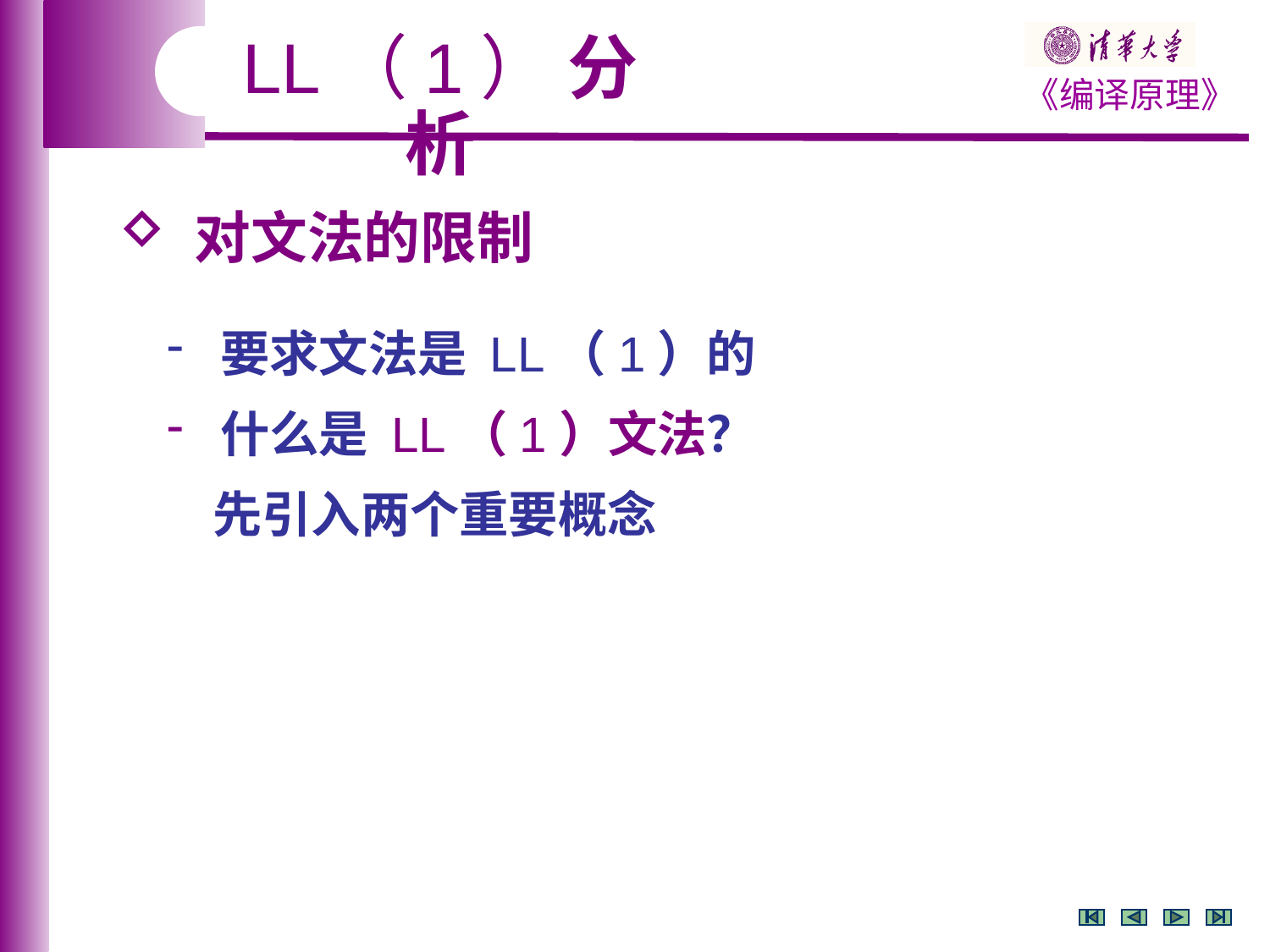

LL（1） 分析
 对文法的限制
 要求文法是 LL（1）的

 什么是 LL（1）文法？

   先引入两个重要概念